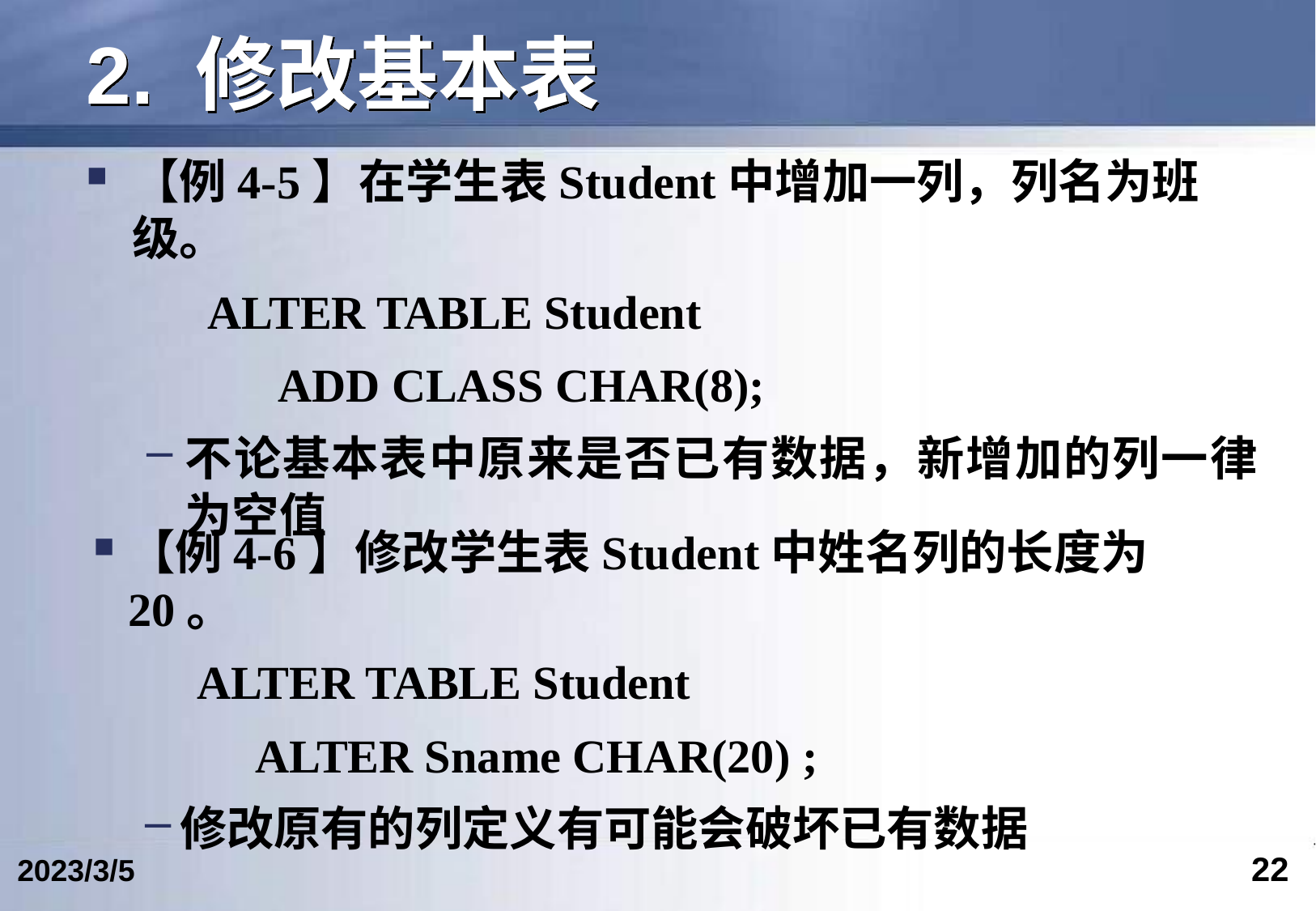

# 2. 修改基本表
【例4-5】在学生表Student中增加一列，列名为班级。
ALTER TABLE Student
      ADD CLASS CHAR(8);
不论基本表中原来是否已有数据，新增加的列一律为空值
【例4-6】修改学生表Student中姓名列的长度为20。
ALTER TABLE Student
     ALTER Sname CHAR(20) ;
修改原有的列定义有可能会破坏已有数据
22
2023/3/5